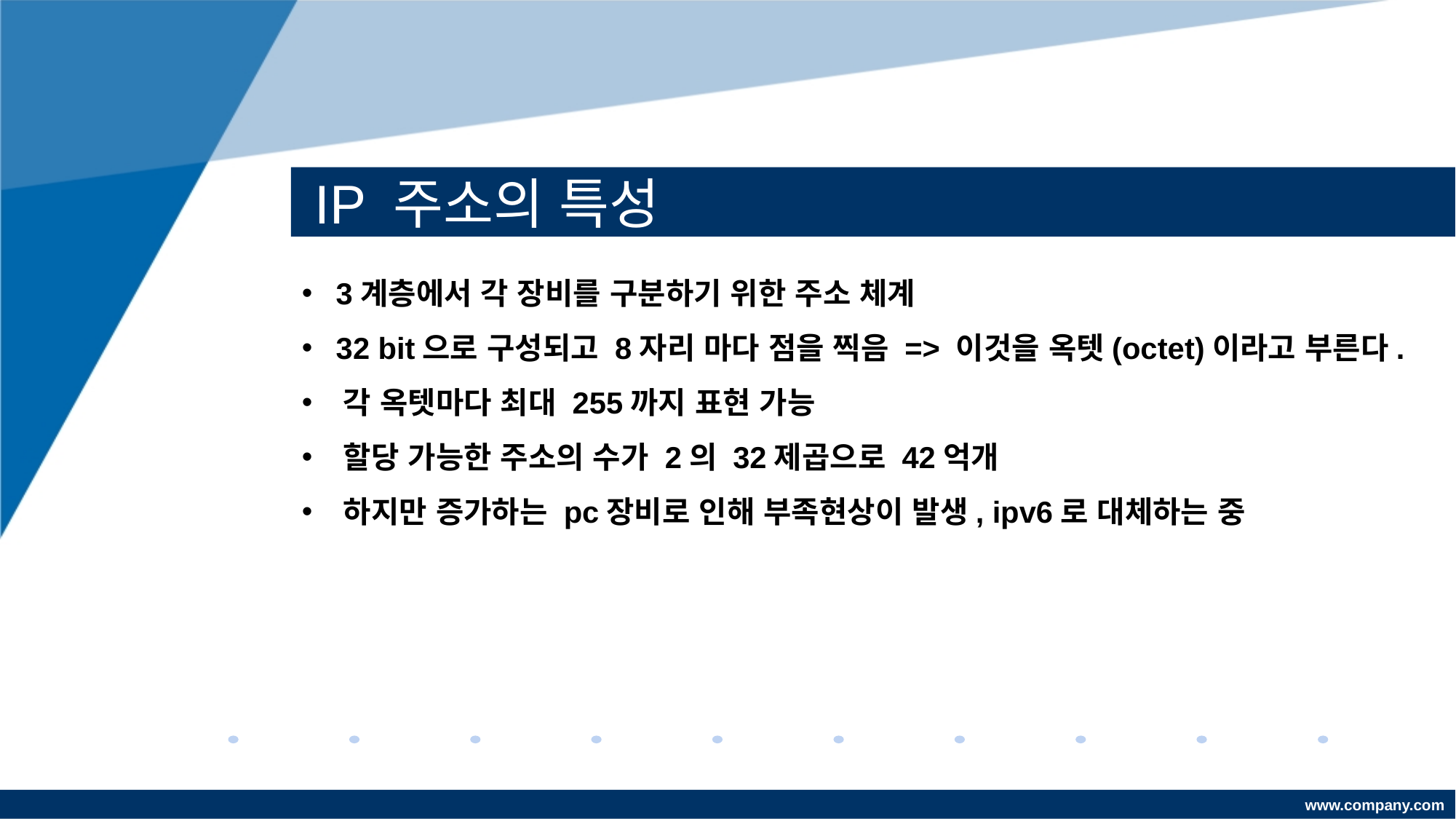

# IP 주소의 특성
 3계층에서 각 장비를 구분하기 위한 주소 체계
 32 bit으로 구성되고 8자리 마다 점을 찍음 => 이것을 옥텟(octet)이라고 부른다.
 각 옥텟마다 최대 255까지 표현 가능
 할당 가능한 주소의 수가 2의 32제곱으로 42억개
 하지만 증가하는 pc장비로 인해 부족현상이 발생, ipv6로 대체하는 중